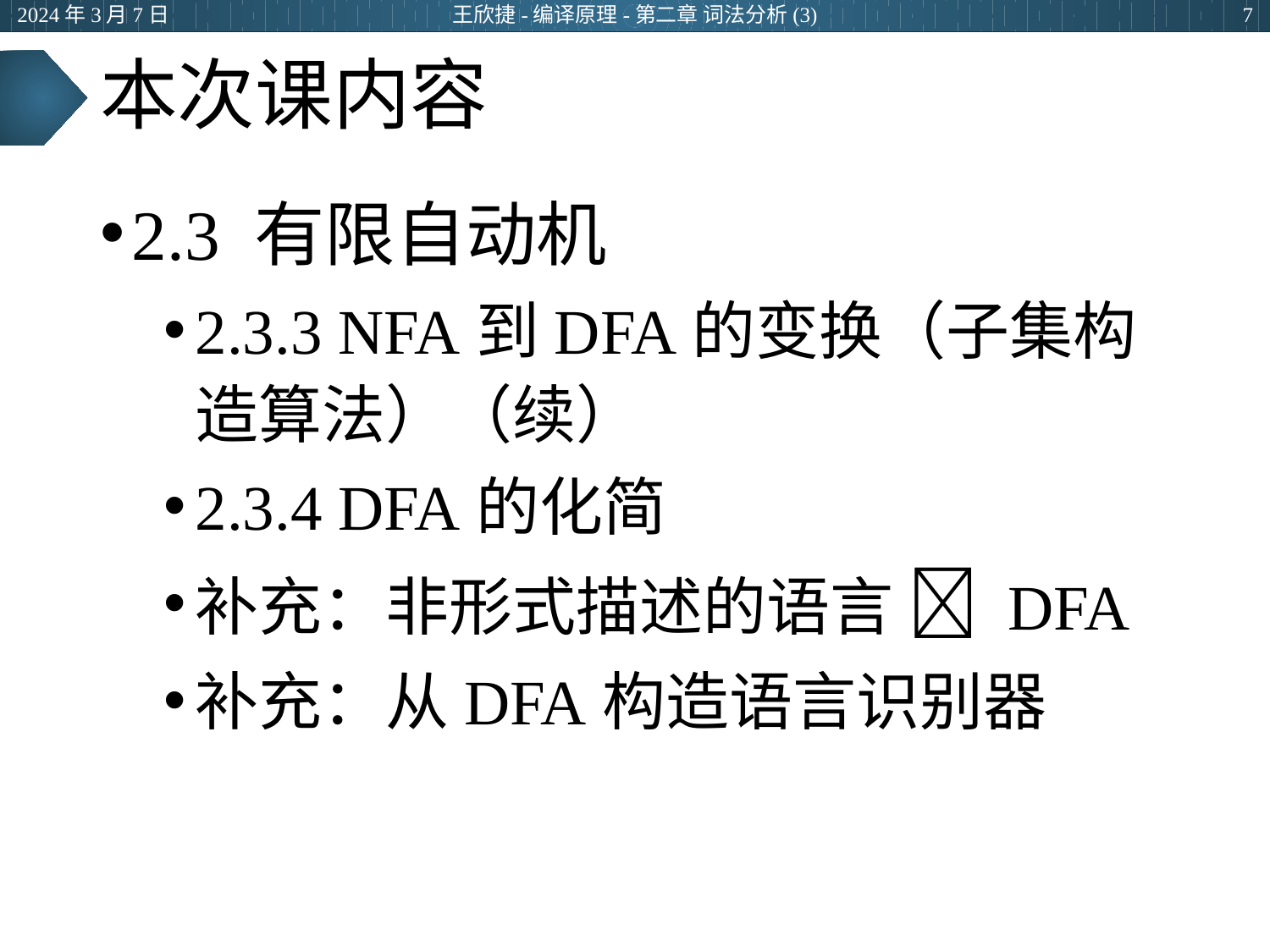

2024年3月7日
王欣捷-编译原理-第二章 词法分析(3)
7
# 本次课内容
2.3 有限自动机
2.3.3 NFA到DFA的变换（子集构造算法）（续）
2.3.4 DFA的化简
补充：非形式描述的语言 ↔ DFA
补充：从DFA构造语言识别器